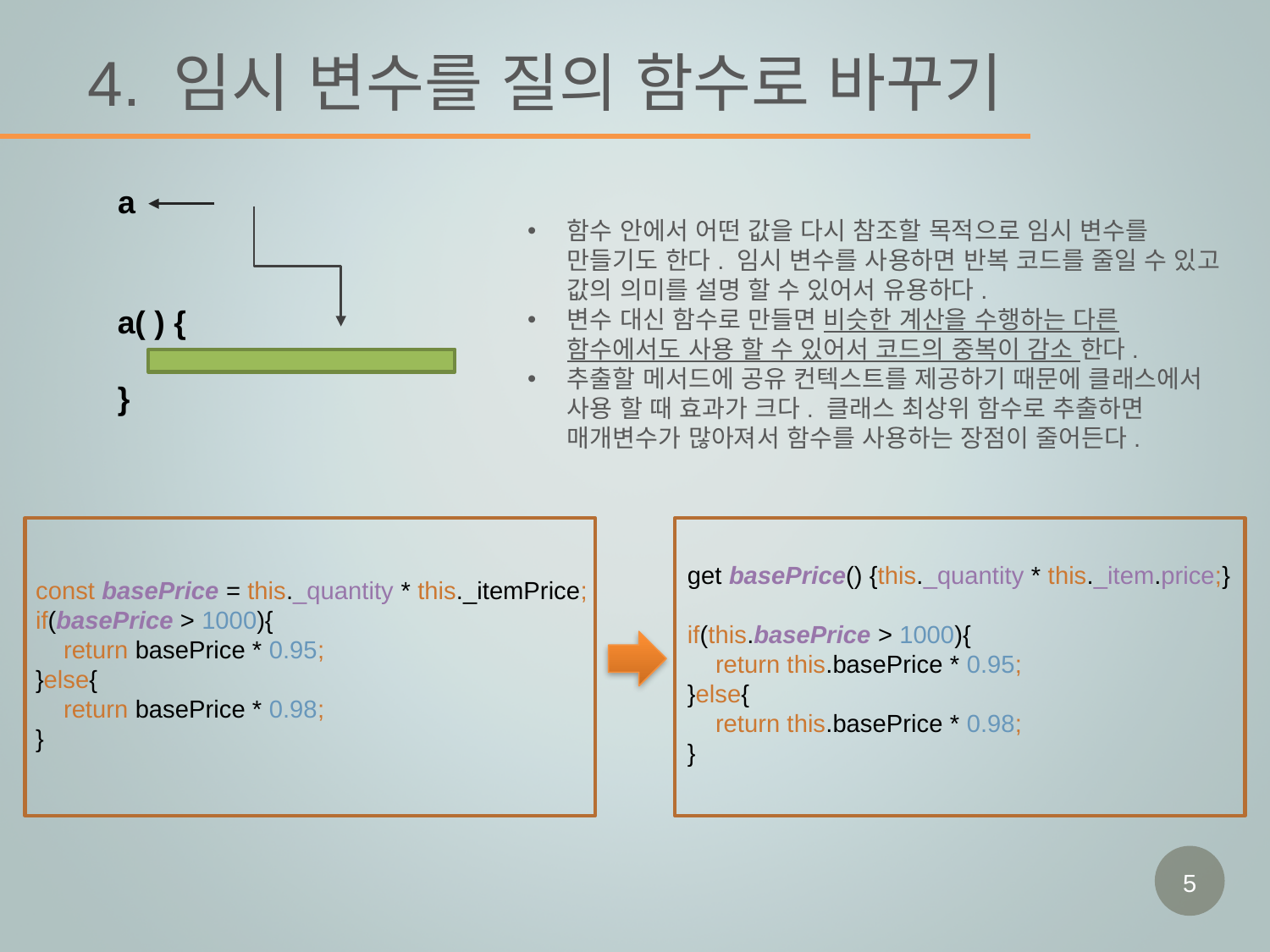

# 4. 임시 변수를 질의 함수로 바꾸기
a
함수 안에서 어떤 값을 다시 참조할 목적으로 임시 변수를 만들기도 한다. 임시 변수를 사용하면 반복 코드를 줄일 수 있고 값의 의미를 설명 할 수 있어서 유용하다.
변수 대신 함수로 만들면 비슷한 계산을 수행하는 다른 함수에서도 사용 할 수 있어서 코드의 중복이 감소 한다.
추출할 메서드에 공유 컨텍스트를 제공하기 때문에 클래스에서 사용 할 때 효과가 크다. 클래스 최상위 함수로 추출하면 매개변수가 많아져서 함수를 사용하는 장점이 줄어든다.
a( ) {

}

get basePrice() {this._quantity * this._item.price;}
if(this.basePrice > 1000){
    return this.basePrice * 0.95;
}else{
    return this.basePrice * 0.98;
}
const basePrice = this._quantity * this._itemPrice;
if(basePrice > 1000){
    return basePrice * 0.95;
}else{
    return basePrice * 0.98;
}